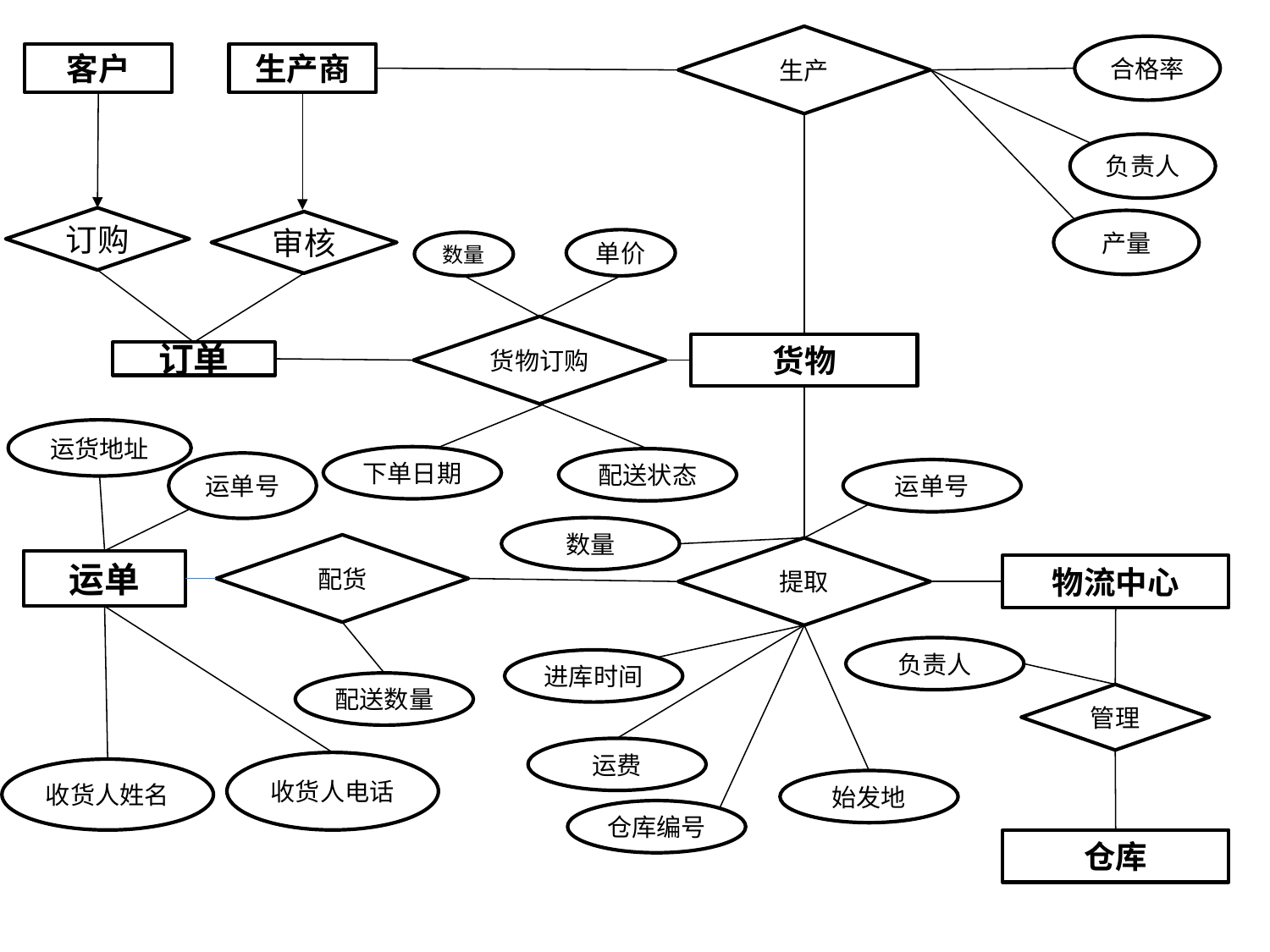

生产
合格率
客户
生产商
负责人
订购
产量
审核
单价
数量
货物订购
货物
订单
运货地址
下单日期
配送状态
运单号
运单号
数量
配货
提取
运单
物流中心
负责人
进库时间
配送数量
管理
运费
收货人电话
收货人姓名
始发地
仓库编号
仓库